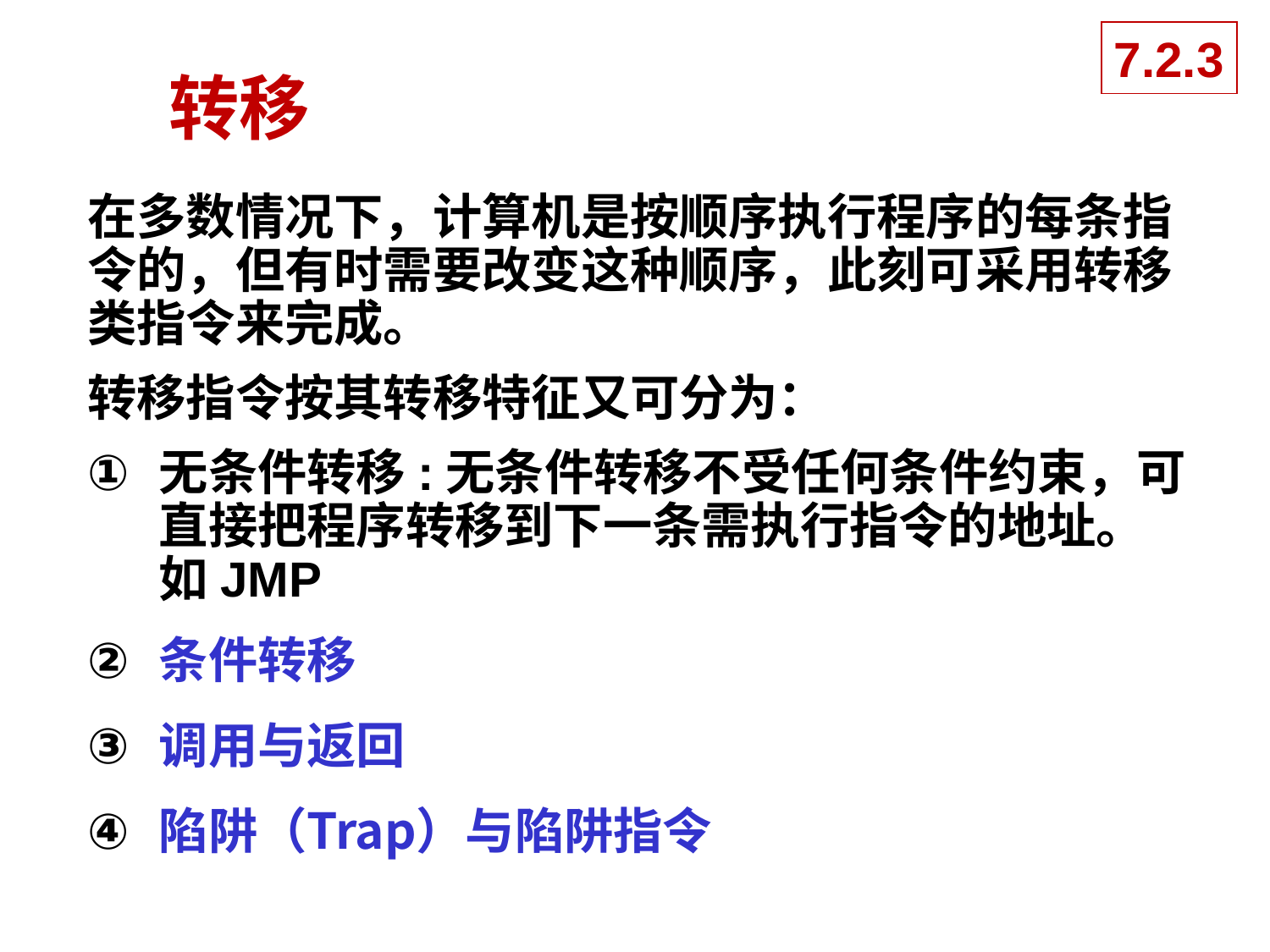

7.2.3
# 转移
在多数情况下，计算机是按顺序执行程序的每条指令的，但有时需要改变这种顺序，此刻可采用转移类指令来完成。
转移指令按其转移特征又可分为：
无条件转移:无条件转移不受任何条件约束，可直接把程序转移到下一条需执行指令的地址。如JMP
条件转移
调用与返回
陷阱（Trap）与陷阱指令